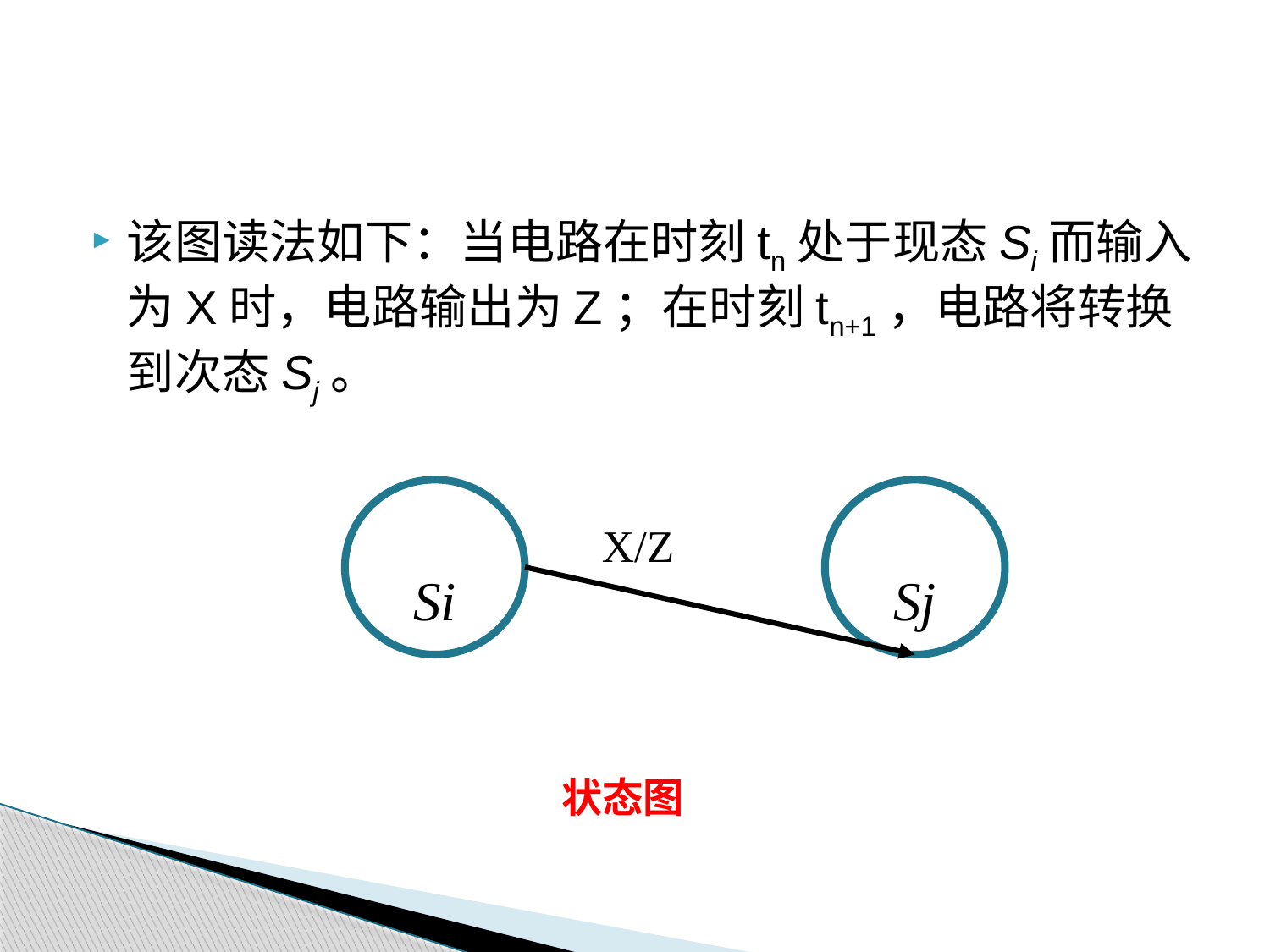

该图读法如下：当电路在时刻tn处于现态Si而输入为X时，电路输出为Z；在时刻tn+1，电路将转换到次态Sj。

X/Z
Si
Sj
状态图